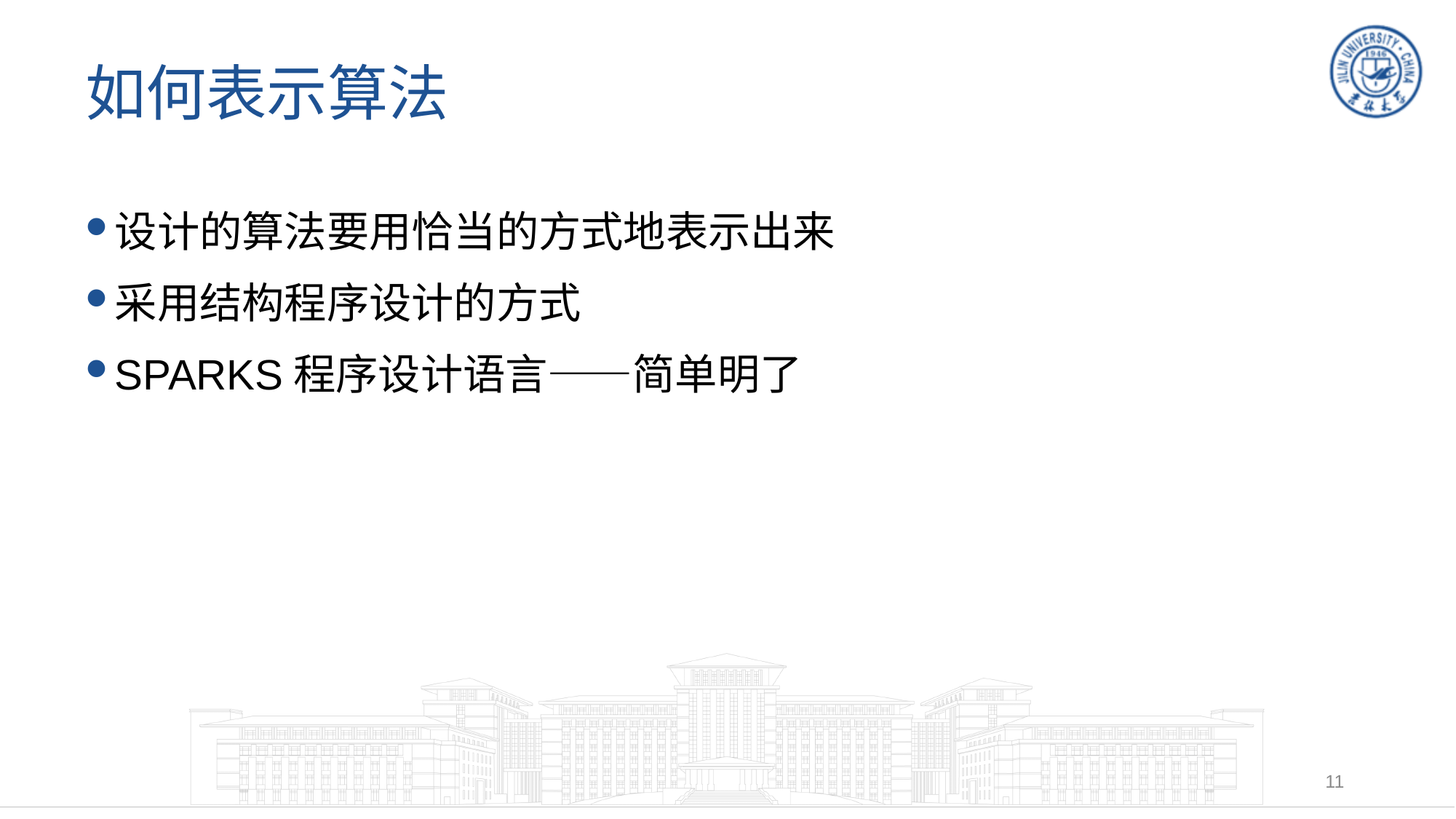

# 如何表示算法
设计的算法要用恰当的方式地表示出来
采用结构程序设计的方式
SPARKS程序设计语言——简单明了

11